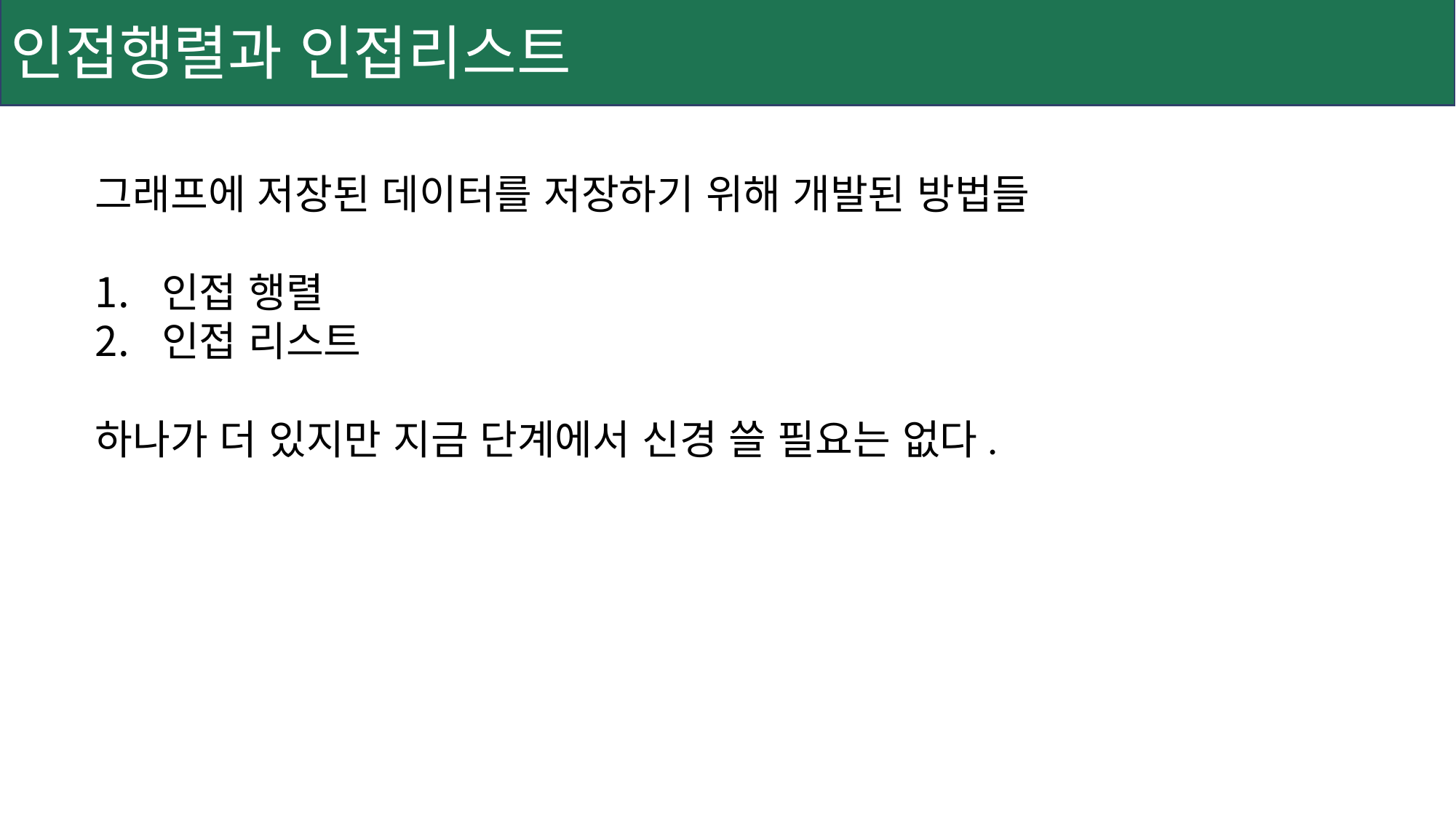

인접행렬과 인접리스트
그래프에 저장된 데이터를 저장하기 위해 개발된 방법들

인접 행렬
인접 리스트

하나가 더 있지만 지금 단계에서 신경 쓸 필요는 없다.